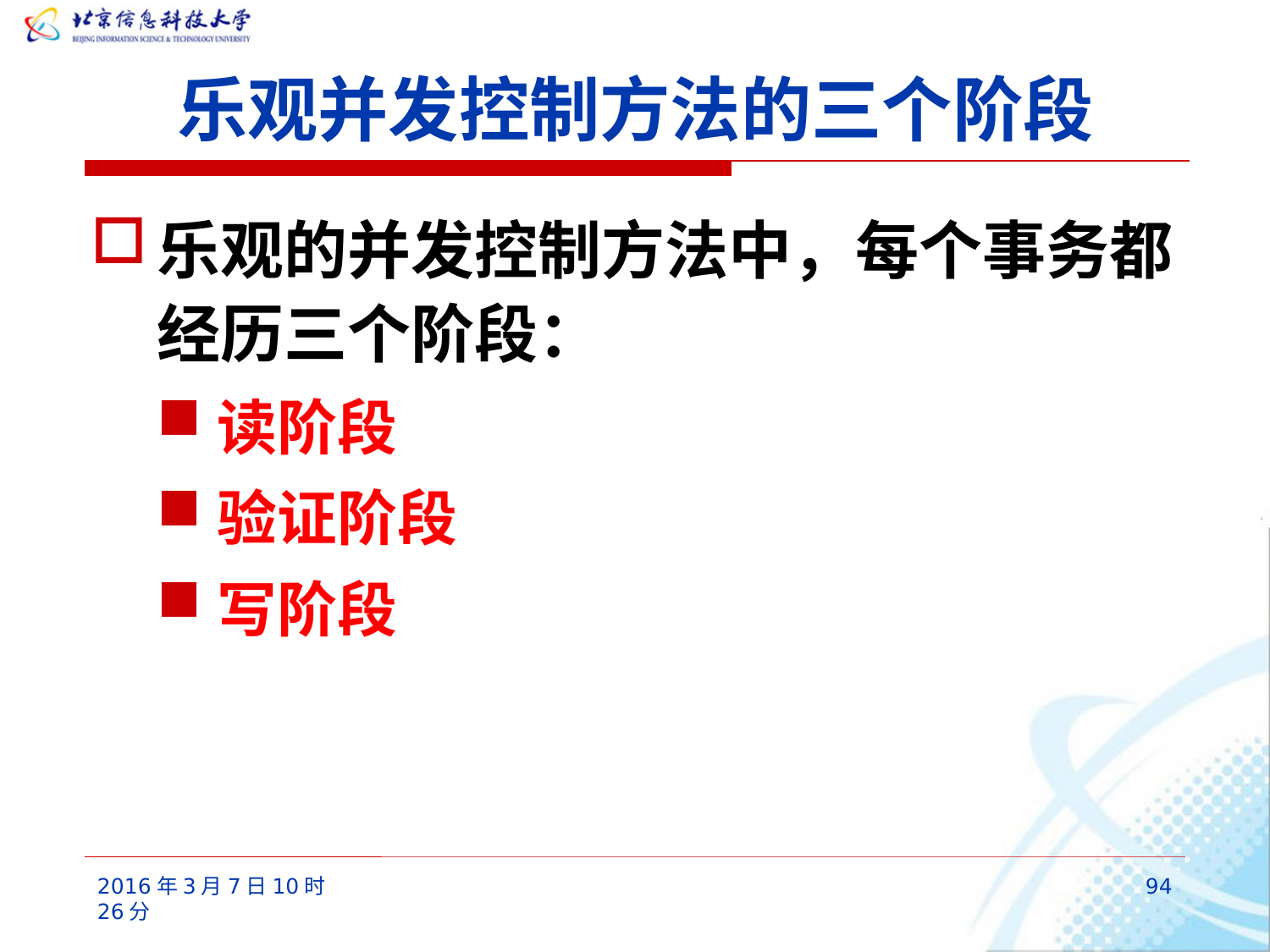

# 乐观并发控制方法的三个阶段
乐观的并发控制方法中，每个事务都经历三个阶段：
读阶段
验证阶段
写阶段
2016年3月7日10时26分
94